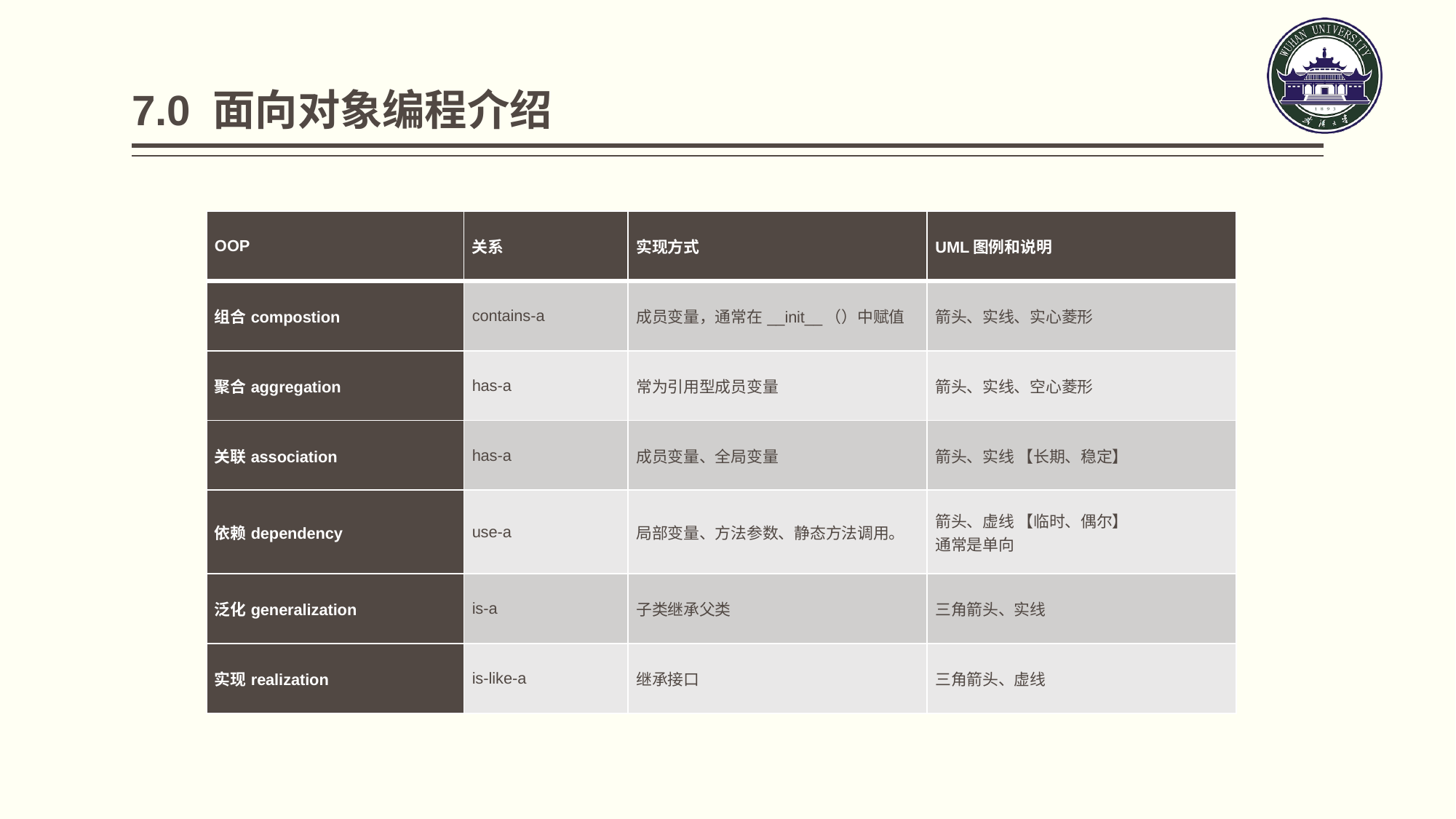

# 7.0 面向对象编程介绍
| OOP | 关系 | 实现方式 | UML图例和说明 |
| --- | --- | --- | --- |
| 组合compostion | contains-a | 成员变量，通常在\_\_init\_\_（）中赋值 | 箭头、实线、实心菱形 |
| 聚合aggregation | has-a | 常为引用型成员变量 | 箭头、实线、空心菱形 |
| 关联association | has-a | 成员变量、全局变量 | 箭头、实线 【长期、稳定】 |
| 依赖dependency | use-a | 局部变量、方法参数、静态方法调用。 | 箭头、虚线 【临时、偶尔】 通常是单向 |
| 泛化generalization | is-a | 子类继承父类 | 三角箭头、实线 |
| 实现realization | is-like-a | 继承接口 | 三角箭头、虚线 |